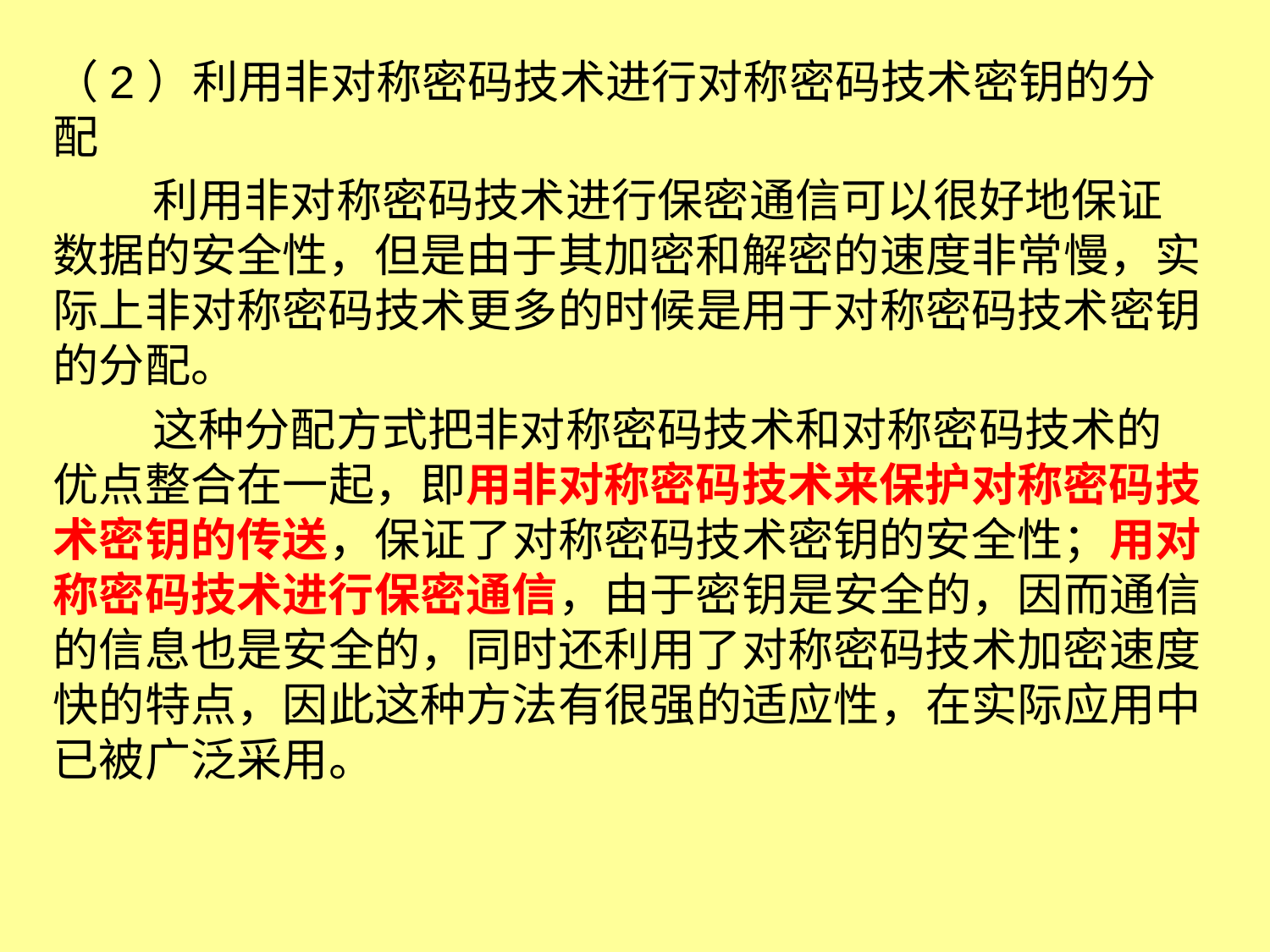

（2）利用非对称密码技术进行对称密码技术密钥的分配
利用非对称密码技术进行保密通信可以很好地保证数据的安全性，但是由于其加密和解密的速度非常慢，实际上非对称密码技术更多的时候是用于对称密码技术密钥的分配。
这种分配方式把非对称密码技术和对称密码技术的优点整合在一起，即用非对称密码技术来保护对称密码技术密钥的传送，保证了对称密码技术密钥的安全性；用对称密码技术进行保密通信，由于密钥是安全的，因而通信的信息也是安全的，同时还利用了对称密码技术加密速度快的特点，因此这种方法有很强的适应性，在实际应用中已被广泛采用。